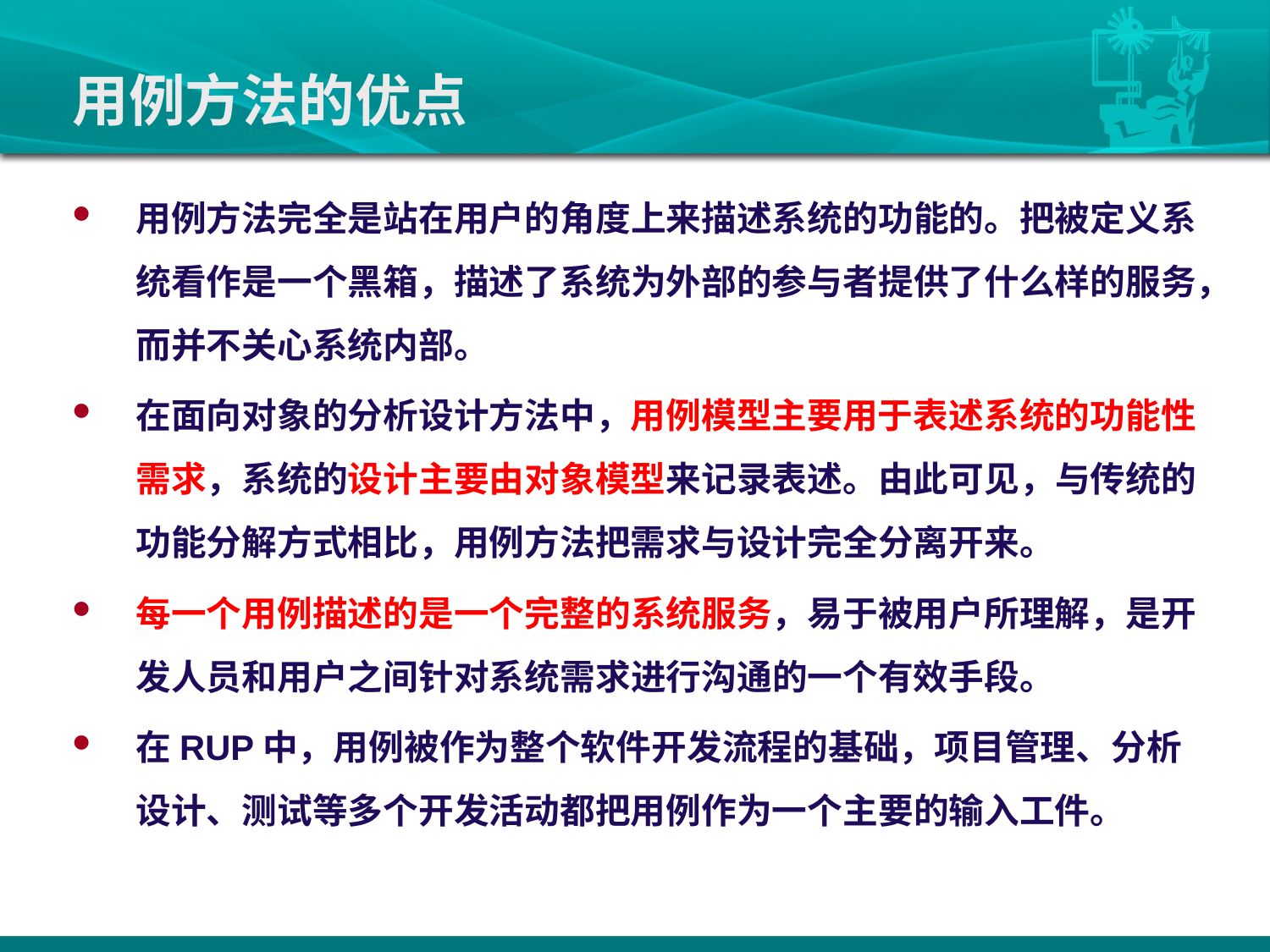

# 用例方法的优点
用例方法完全是站在用户的角度上来描述系统的功能的。把被定义系统看作是一个黑箱，描述了系统为外部的参与者提供了什么样的服务，而并不关心系统内部。
在面向对象的分析设计方法中，用例模型主要用于表述系统的功能性需求，系统的设计主要由对象模型来记录表述。由此可见，与传统的功能分解方式相比，用例方法把需求与设计完全分离开来。
每一个用例描述的是一个完整的系统服务，易于被用户所理解，是开发人员和用户之间针对系统需求进行沟通的一个有效手段。
在RUP中，用例被作为整个软件开发流程的基础，项目管理、分析设计、测试等多个开发活动都把用例作为一个主要的输入工件。